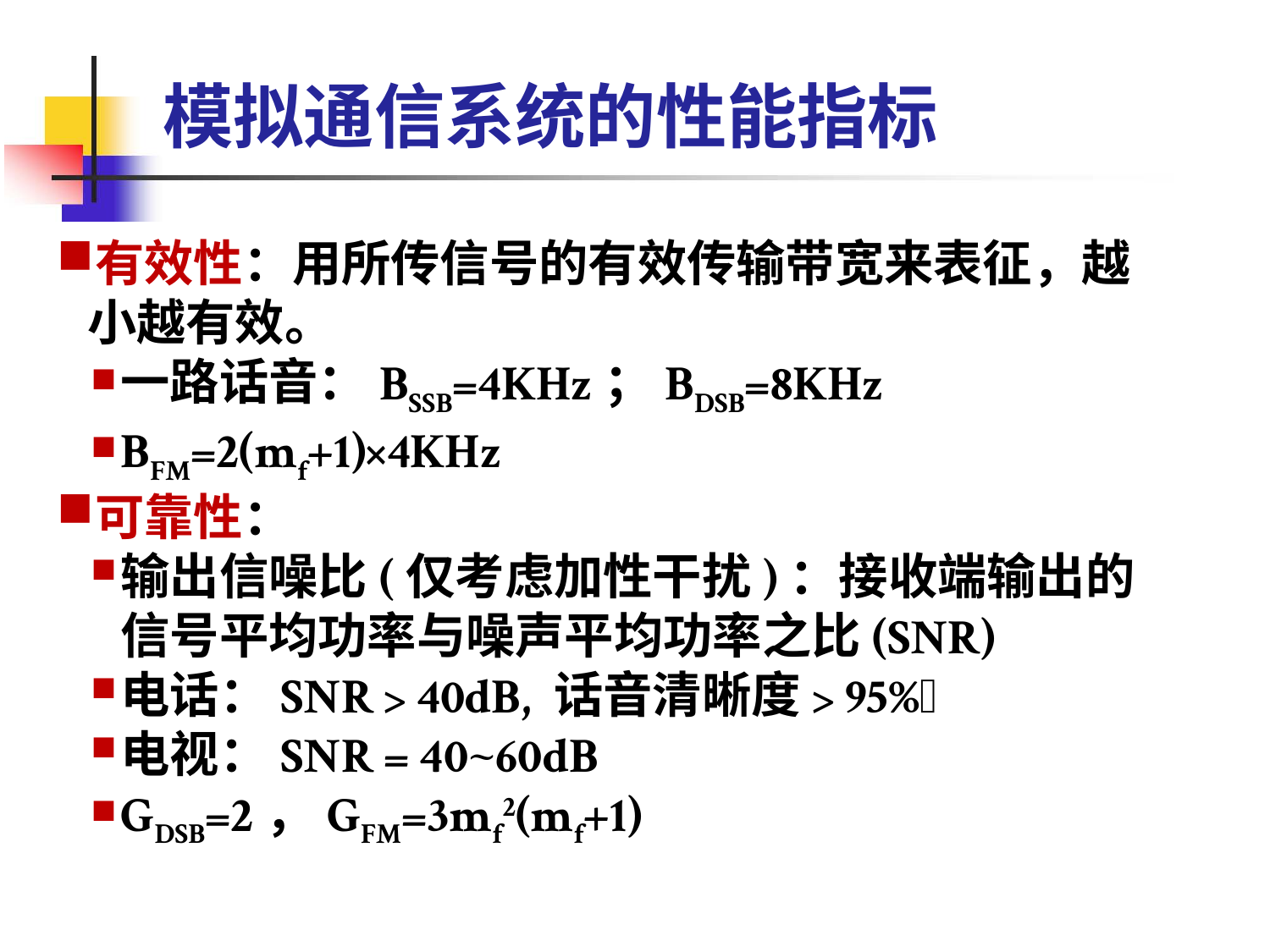

模拟通信系统的性能指标
有效性：用所传信号的有效传输带宽来表征，越小越有效。
一路话音：BSSB=4KHz；BDSB=8KHz
BFM=2(mf+1)×4KHz
可靠性：
输出信噪比(仅考虑加性干扰)：接收端输出的
信号平均功率与噪声平均功率之比(SNR)
电话：SNR > 40dB, 话音清晰度> 95%􀀀
电视：SNR = 40~60dB
GDSB=2，GFM=3mf2(mf+1)